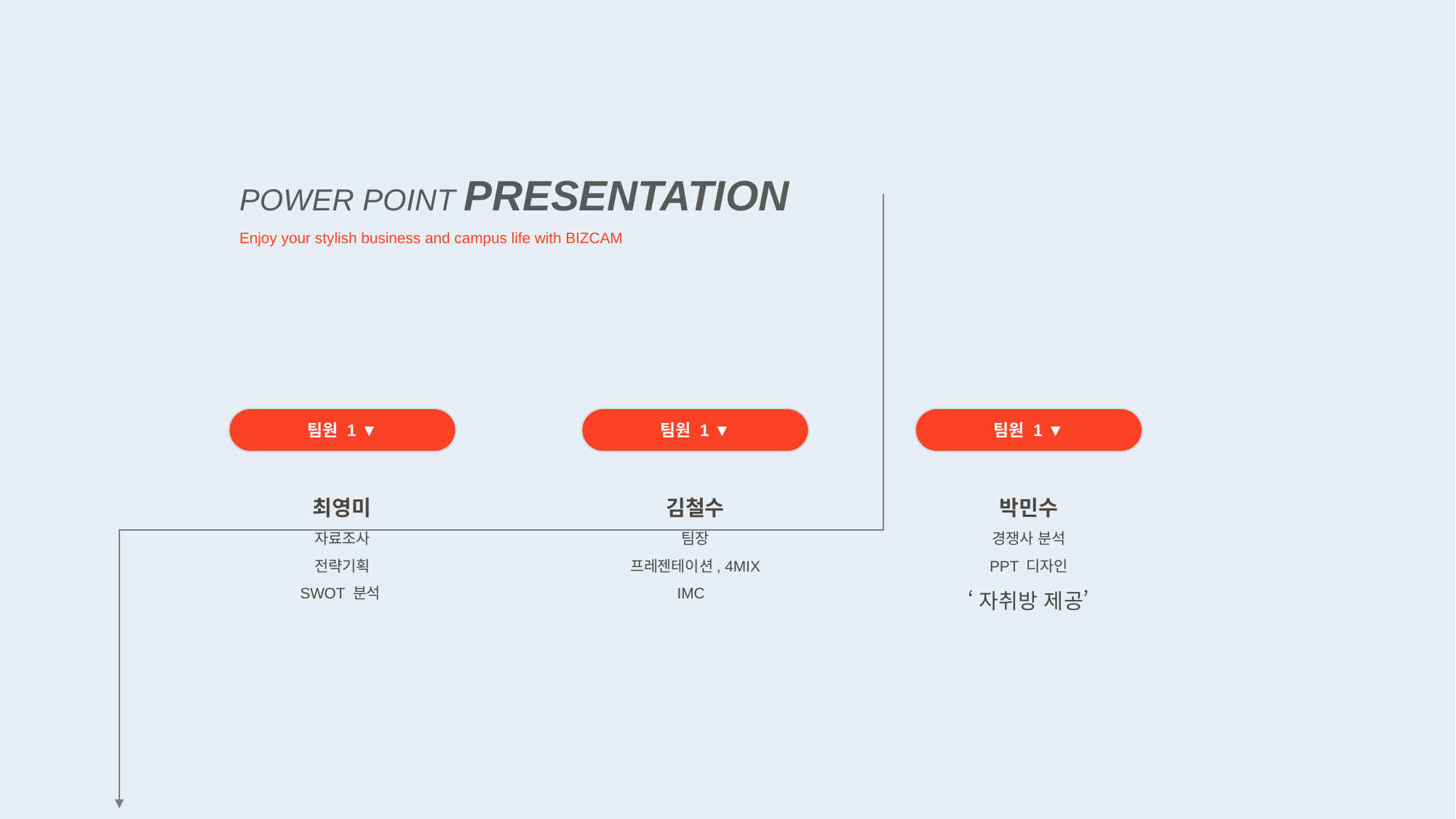

POWER POINT PRESENTATION
Enjoy your stylish business and campus life with BIZCAM
팀원 1 ▼
팀원 1 ▼
팀원 1 ▼
최영미
자료조사
전략기획
SWOT 분석
김철수
팀장
프레젠테이션, 4MIX
IMC
박민수
경쟁사 분석
PPT 디자인
‘자취방 제공’